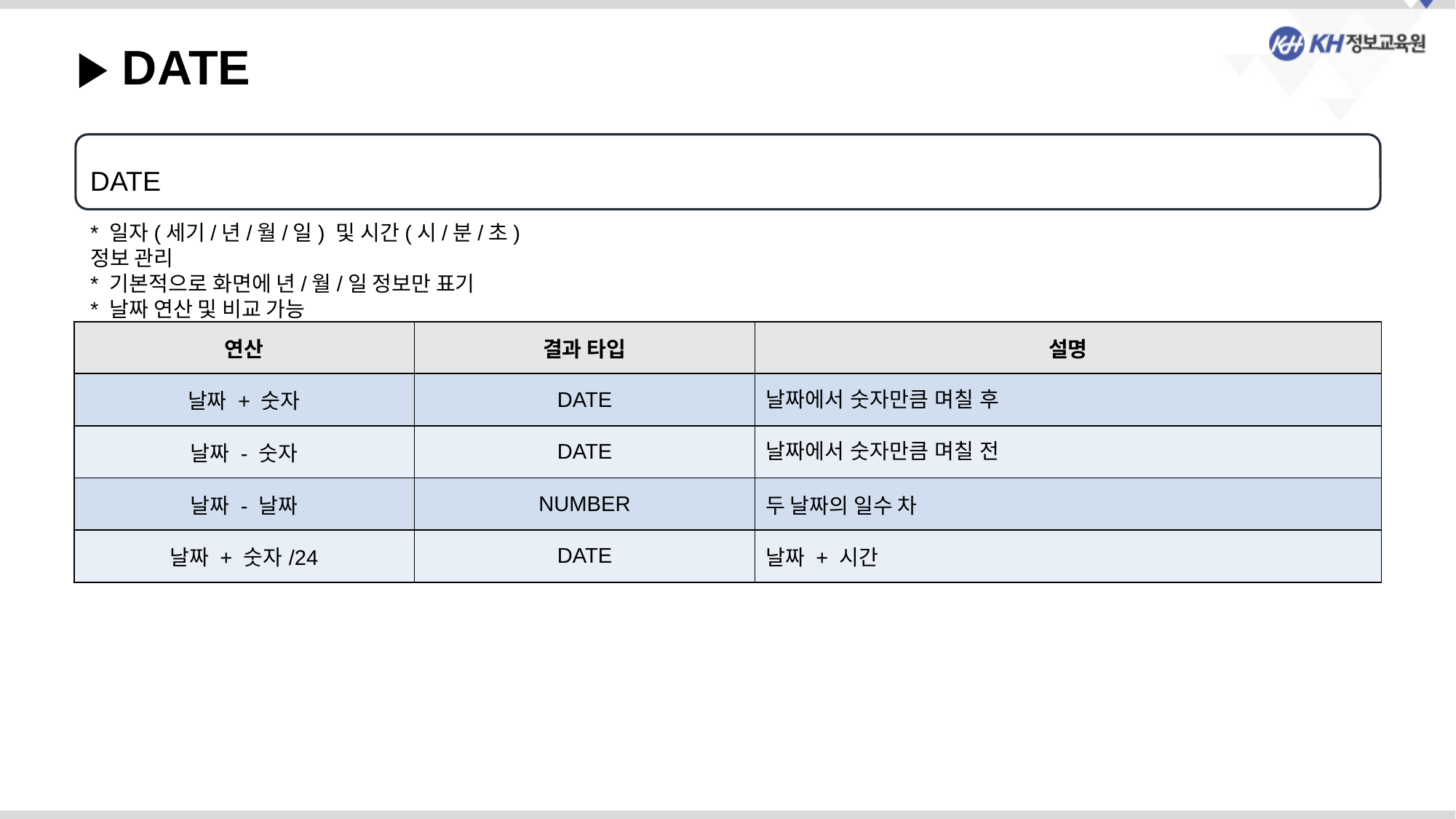

▶ DATE
DATE
* 일자(세기/년/월/일) 및 시간(시/분/초) 정보 관리
* 기본적으로 화면에 년/월/일 정보만 표기
* 날짜 연산 및 비교 가능
| 연산 | 결과 타입 | 설명 |
| --- | --- | --- |
| 날짜 + 숫자 | DATE | 날짜에서 숫자만큼 며칠 후 |
| 날짜 - 숫자 | DATE | 날짜에서 숫자만큼 며칠 전 |
| 날짜 - 날짜 | NUMBER | 두 날짜의 일수 차 |
| 날짜 + 숫자/24 | DATE | 날짜 + 시간 |